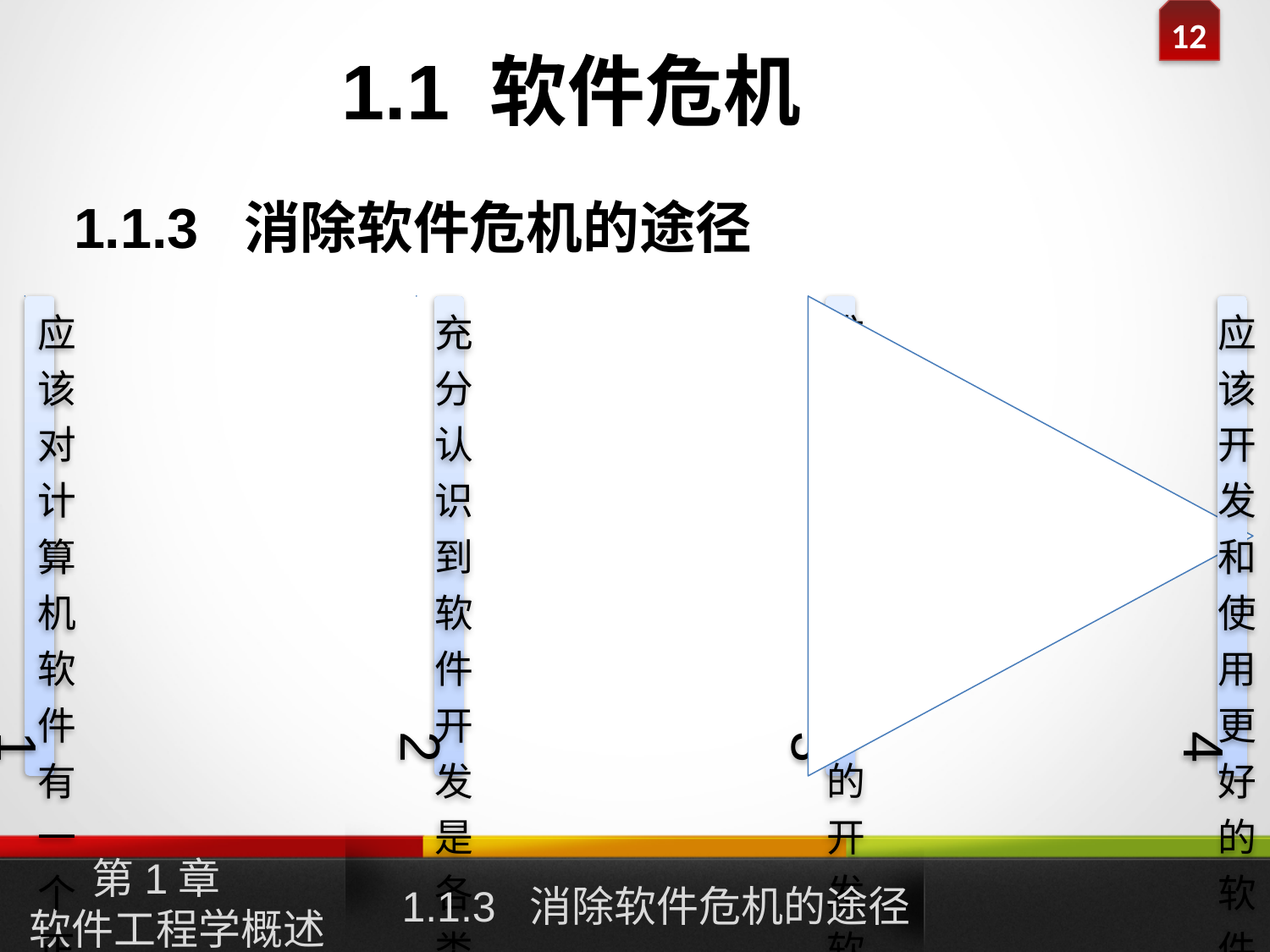

1.1 软件危机
1.1.3  消除软件危机的途径
1
2
3
4
1.1.3  消除软件危机的途径